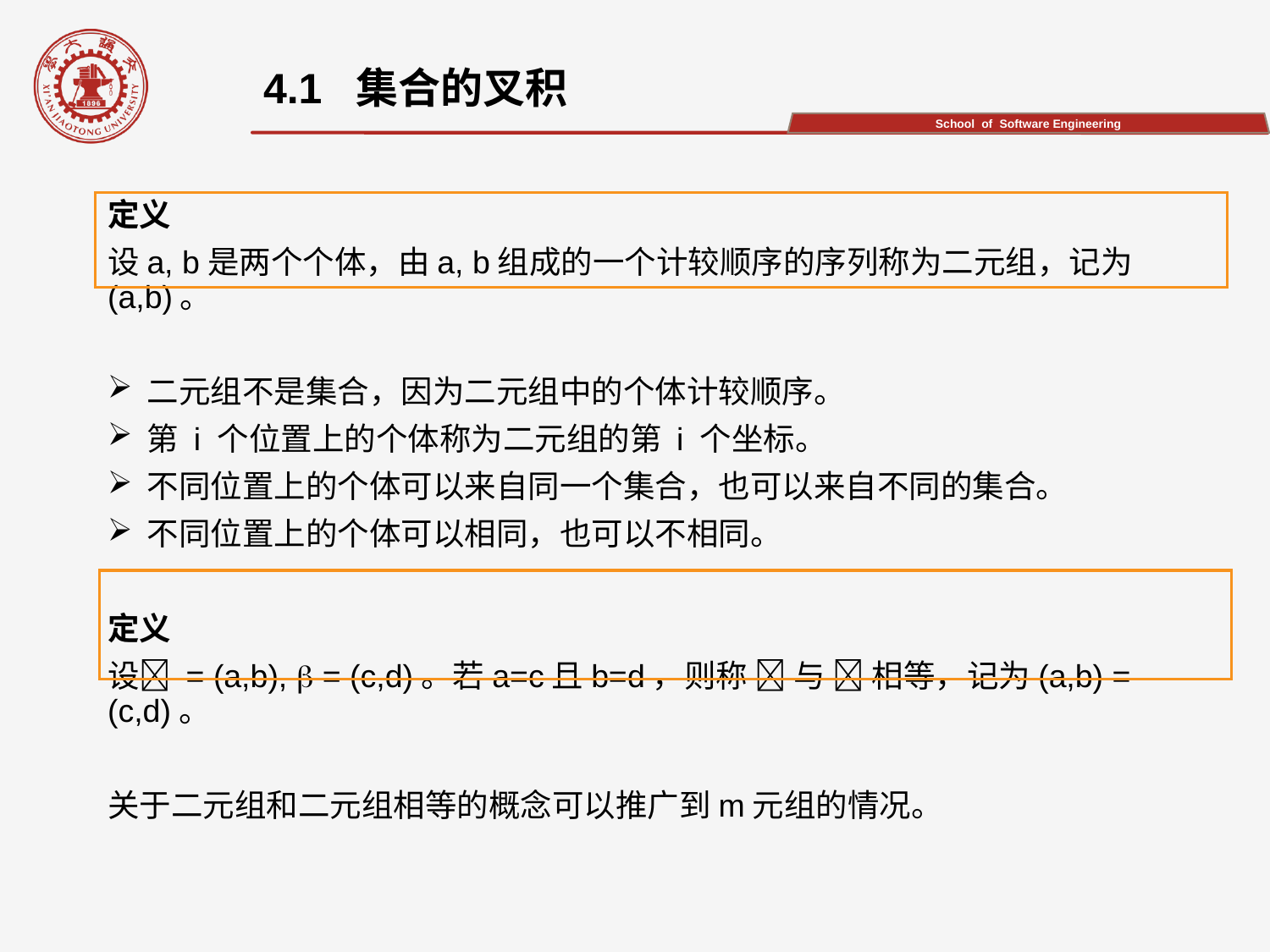

4.1  集合的叉积

定义
设a, b是两个个体，由a, b组成的一个计较顺序的序列称为二元组，记为(a,b)。

二元组不是集合，因为二元组中的个体计较顺序。
第 i 个位置上的个体称为二元组的第 i 个坐标。
不同位置上的个体可以来自同一个集合，也可以来自不同的集合。
不同位置上的个体可以相同，也可以不相同。

定义
设α = (a,b), β = (c,d)。若a=c且b=d，则称 α 与 β 相等，记为(a,b) = (c,d)。

关于二元组和二元组相等的概念可以推广到m元组的情况。